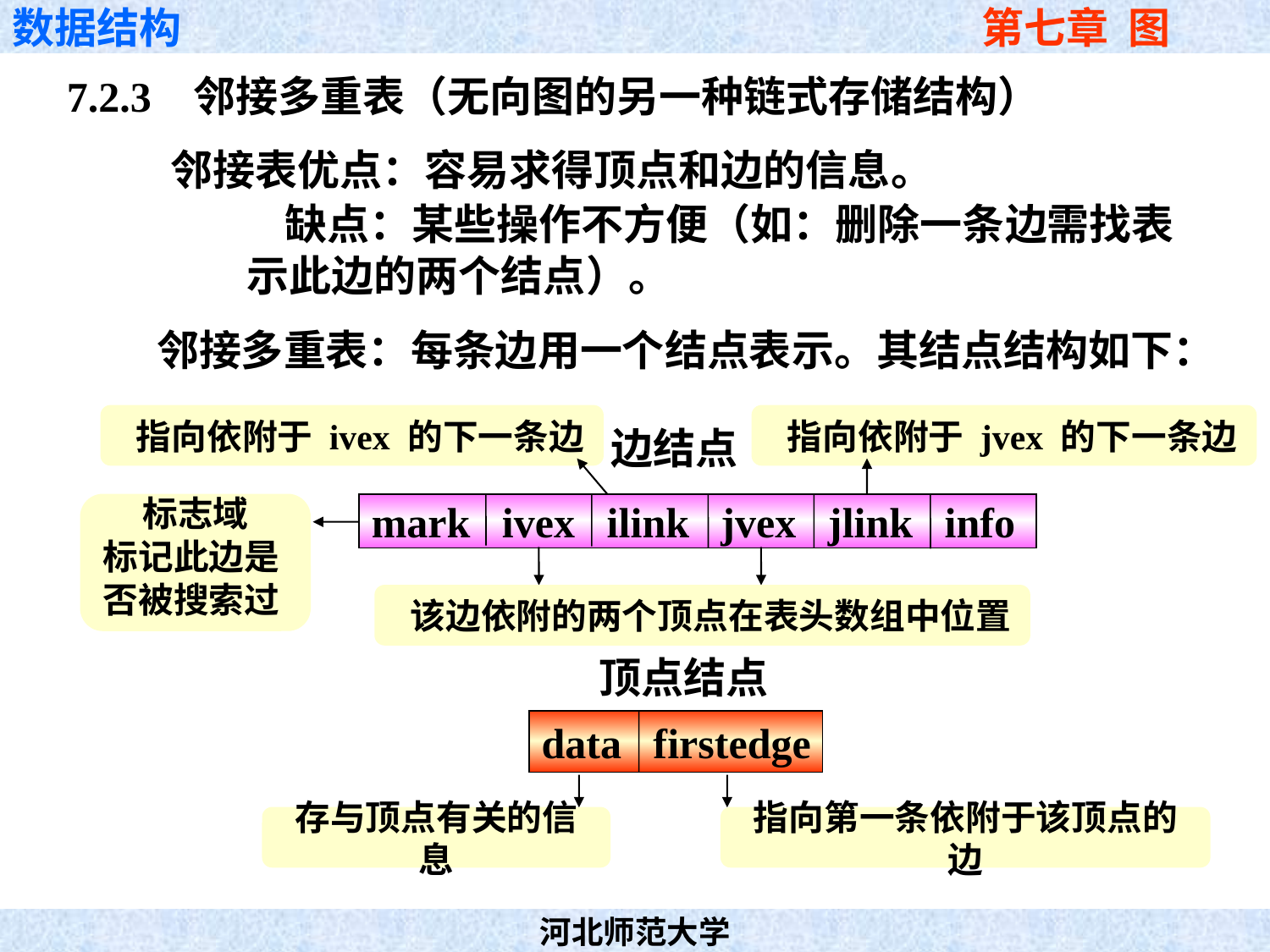

7.2.3   邻接多重表（无向图的另一种链式存储结构）
        邻接表优点：容易求得顶点和边的信息。
                    缺点：某些操作不方便（如：删除一条边需找表
                示此边的两个结点）。
        邻接多重表：每条边用一个结点表示。其结点结构如下：
 指向依附于 ivex 的下一条边

 指向依附于 jvex 的下一条边

边结点
mark   ivex   ilink   jvex   jlink   info

 标志域
标记此边是
否被搜索过

 该边依附的两个顶点在表头数组中位置
顶点结点
data   firstedge

存与顶点有关的信息

指向第一条依附于该顶点的边